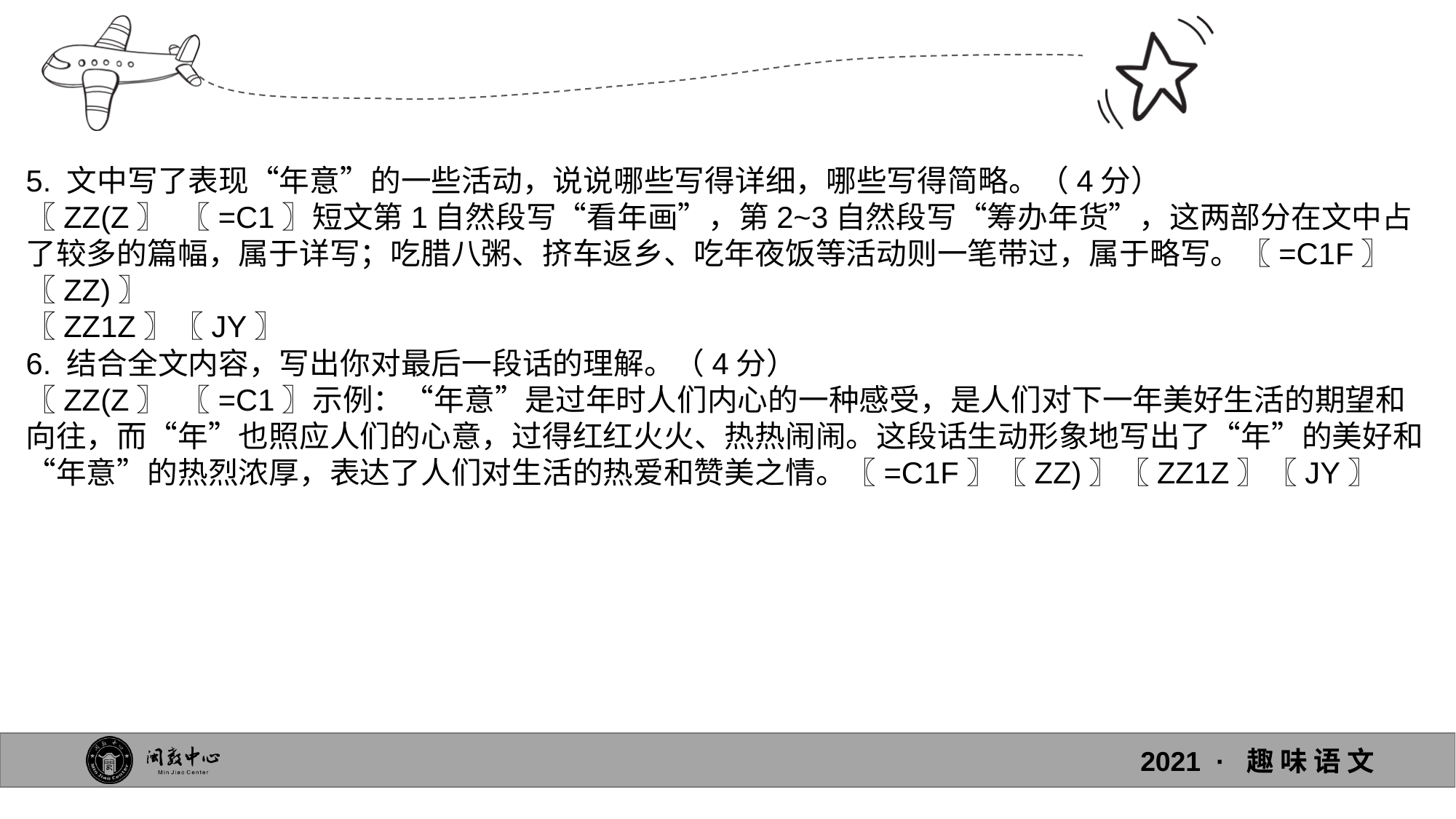

5. 文中写了表现“年意”的一些活动，说说哪些写得详细，哪些写得简略。（4分）
〖ZZ(Z〗  〖=C1〗短文第1自然段写“看年画”，第2~3自然段写“筹办年货”，这两部分在文中占了较多的篇幅，属于详写；吃腊八粥、挤车返乡、吃年夜饭等活动则一笔带过，属于略写。〖=C1F〗〖ZZ)〗
〖ZZ1Z〗〖JY〗
6. 结合全文内容，写出你对最后一段话的理解。（4分）
〖ZZ(Z〗  〖=C1〗示例：“年意”是过年时人们内心的一种感受，是人们对下一年美好生活的期望和向往，而“年”也照应人们的心意，过得红红火火、热热闹闹。这段话生动形象地写出了“年”的美好和“年意”的热烈浓厚，表达了人们对生活的热爱和赞美之情。〖=C1F〗〖ZZ)〗〖ZZ1Z〗〖JY〗